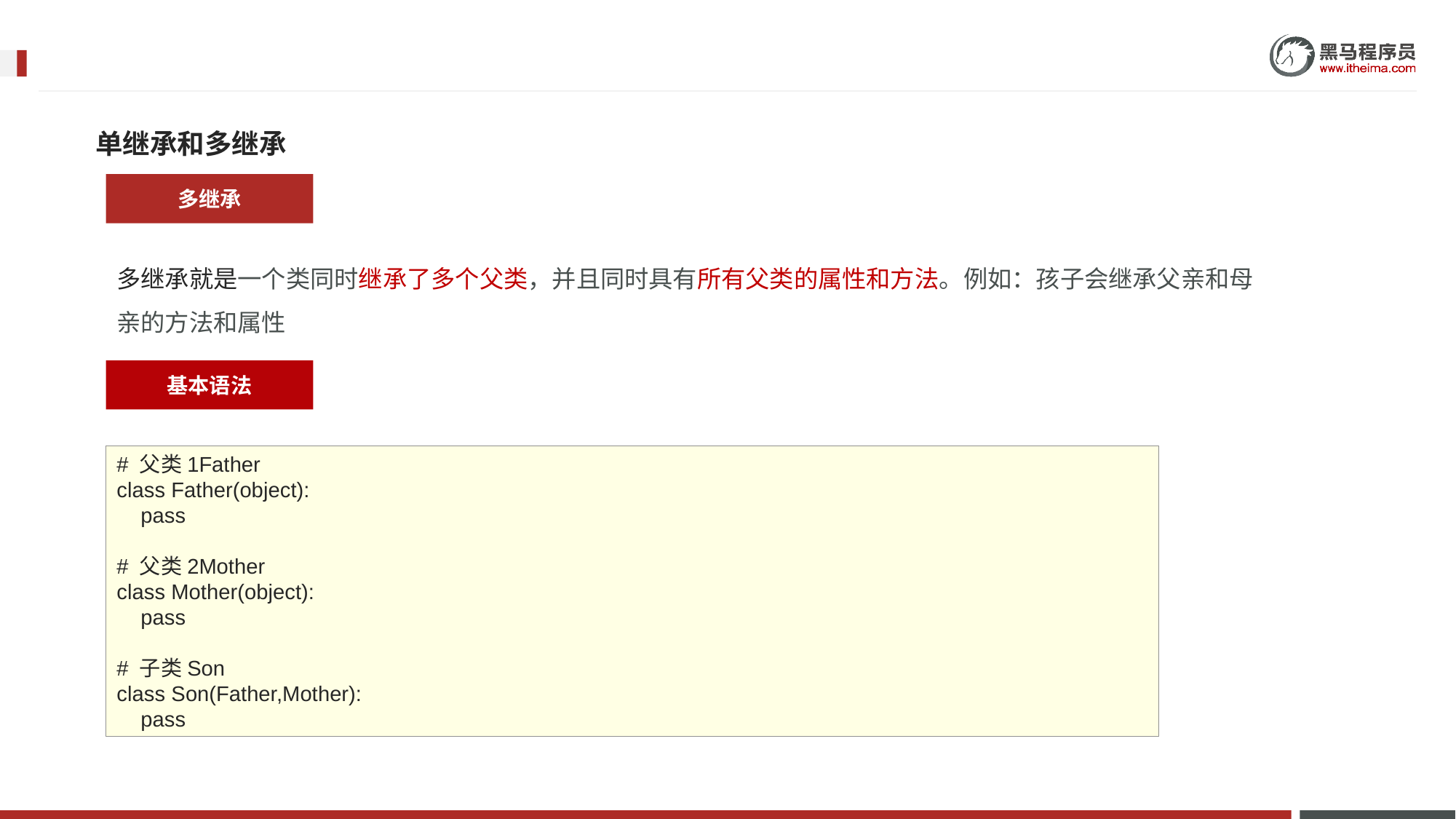

单继承和多继承
多继承
多继承就是一个类同时继承了多个父类，并且同时具有所有父类的属性和方法。例如：孩子会继承父亲和母亲的方法和属性
基本语法
# 父类1Father
class Father(object):
    pass

# 父类2Mother
class Mother(object):
    pass

# 子类Son
class Son(Father,Mother):
    pass